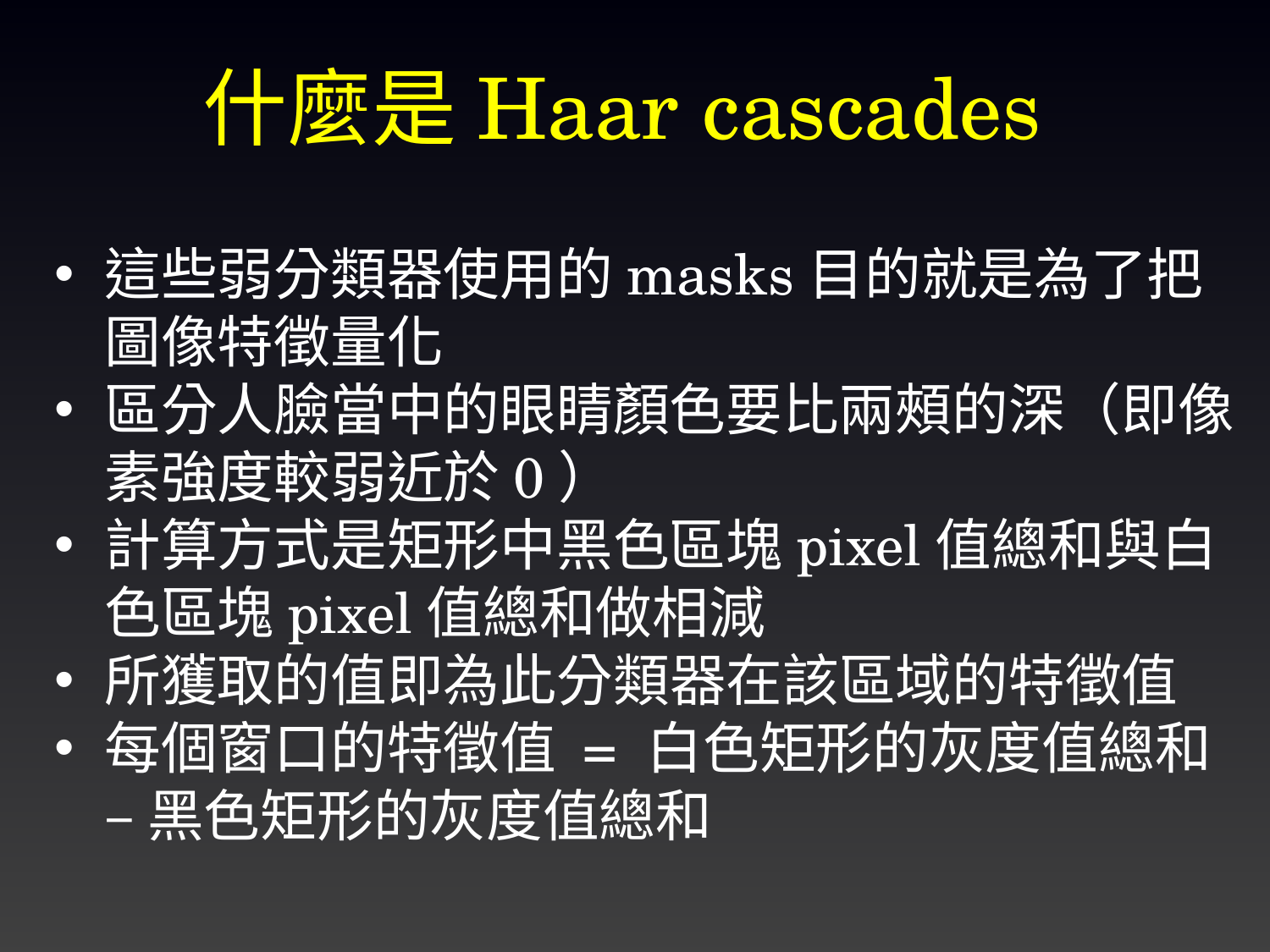

什麼是Haar cascades
這些弱分類器使用的masks目的就是為了把圖像特徵量化
區分人臉當中的眼睛顏色要比兩頰的深（即像素強度較弱近於0）
計算方式是矩形中黑色區塊pixel值總和與白色區塊pixel值總和做相減
所獲取的值即為此分類器在該區域的特徵值
每個窗口的特徵值 = 白色矩形的灰度值總和 – 黑色矩形的灰度值總和